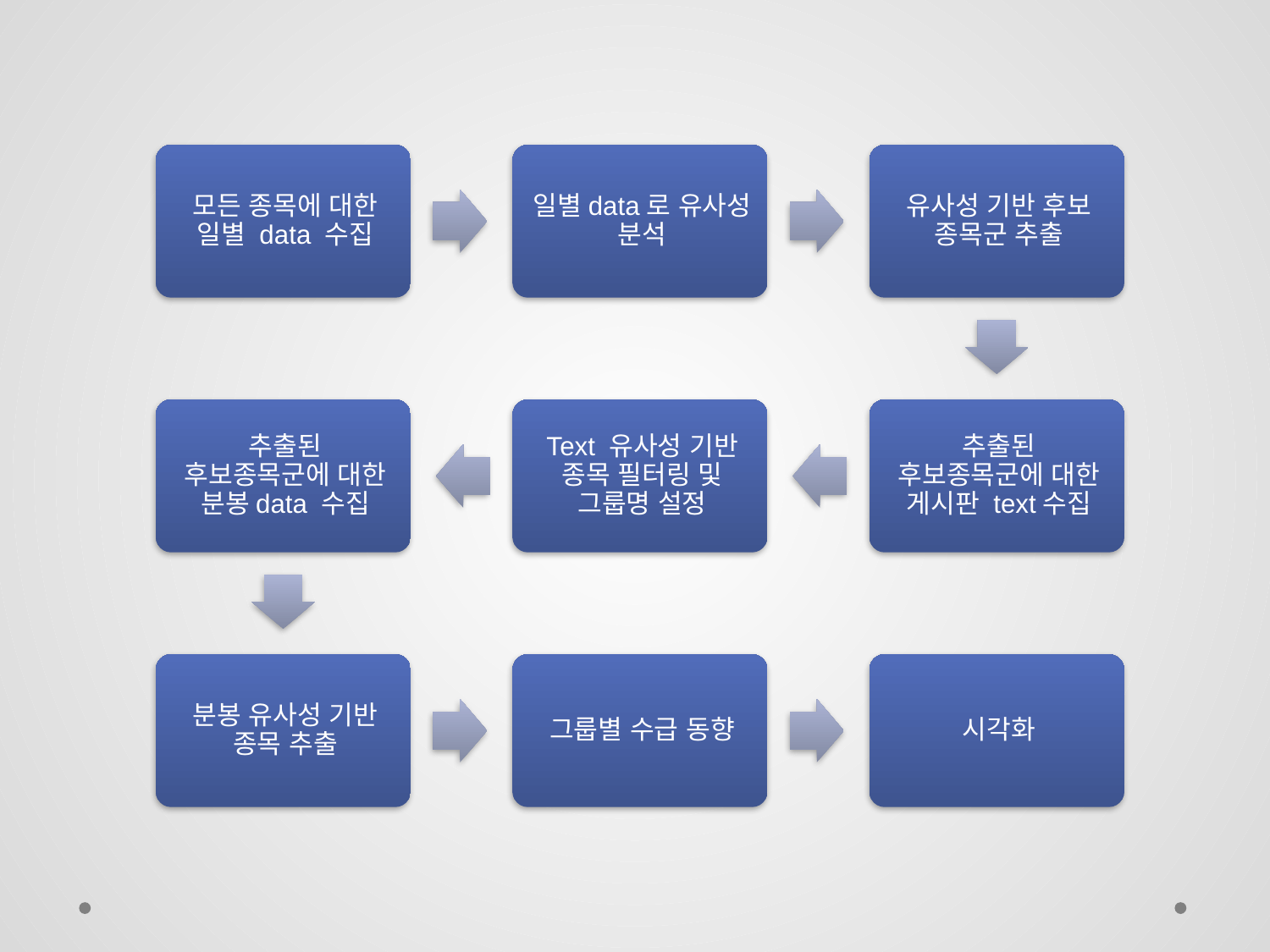

모든 종목에 대한 일별 data 수집

일별data로 유사성 분석

유사성 기반 후보 종목군 추출

추출된 후보종목군에 대한 게시판 text수집

Text 유사성 기반 종목 필터링 및 그룹명 설정

추출된 후보종목군에 대한 분봉data 수집

분봉 유사성 기반 종목 추출

그룹별 수급 동향

시각화